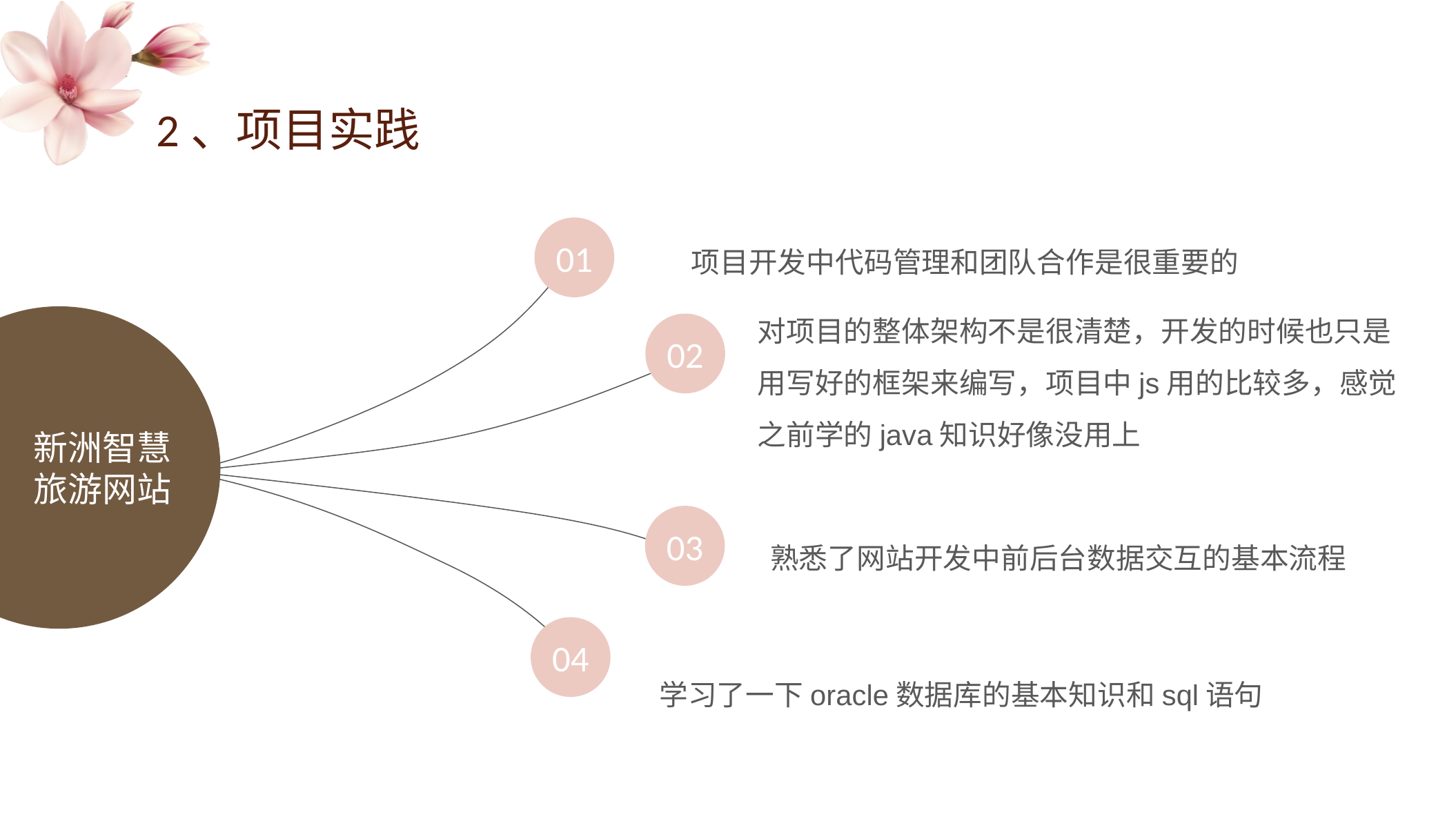

2、项目实践
01
项目开发中代码管理和团队合作是很重要的

对项目的整体架构不是很清楚，开发的时候也只是用写好的框架来编写，项目中js用的比较多，感觉之前学的java知识好像没用上
新洲智慧
旅游网站
02
03
熟悉了网站开发中前后台数据交互的基本流程
04
学习了一下oracle数据库的基本知识和sql语句